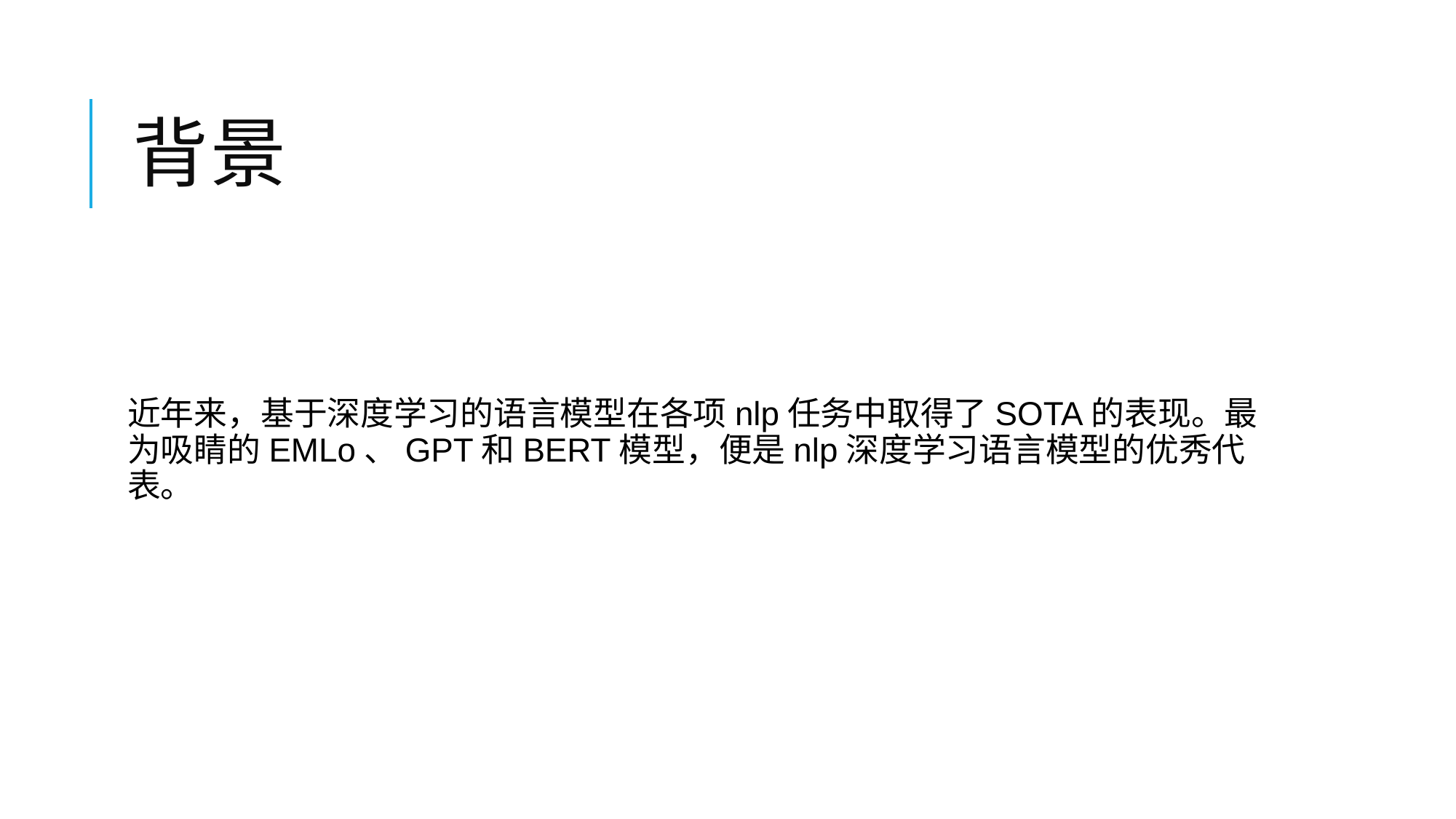

# 背景

近年来，基于深度学习的语言模型在各项nlp任务中取得了SOTA的表现。最为吸睛的EMLo、GPT和BERT模型，便是nlp深度学习语言模型的优秀代表。